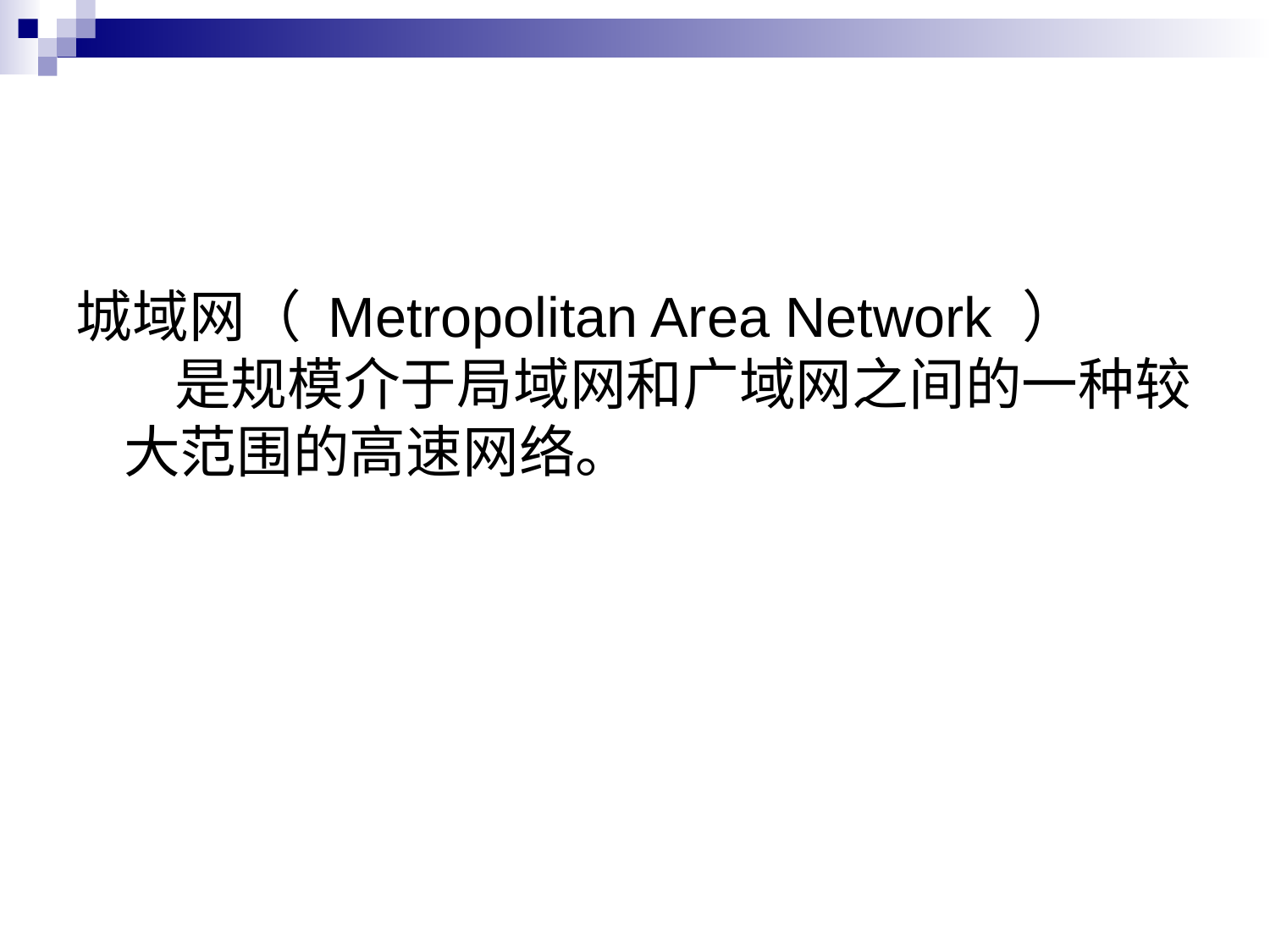

#
城域网（ Metropolitan Area Network ）
    是规模介于局域网和广域网之间的一种较大范围的高速网络。